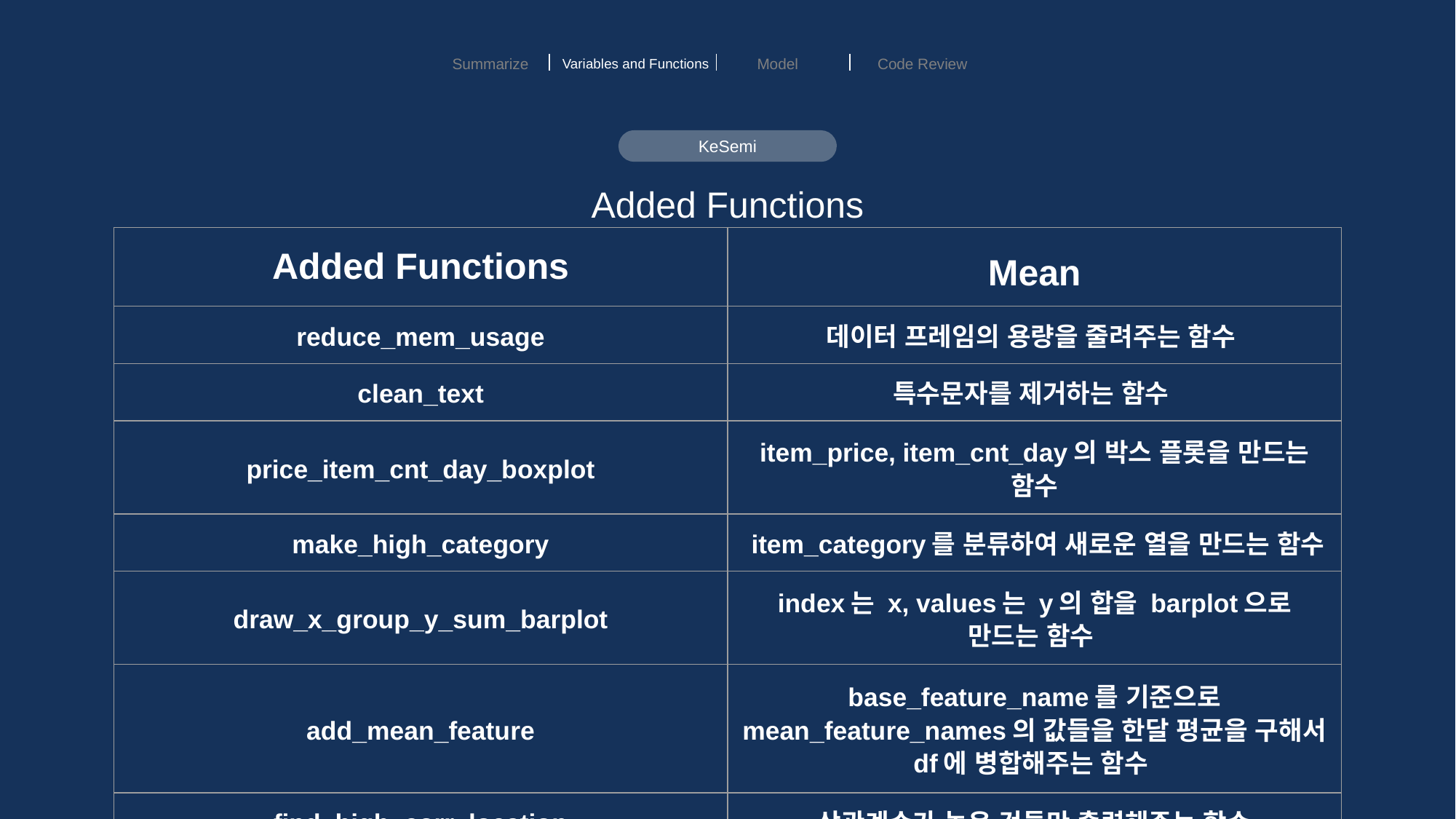

Model
Code Review
Summarize
Variables and Functions

KeSemi
Added Functions
| Added Functions | Mean |
| --- | --- |
| reduce\_mem\_usage | 데이터 프레임의 용량을 줄려주는 함수 |
| clean\_text | 특수문자를 제거하는 함수 |
| price\_item\_cnt\_day\_boxplot | item\_price, item\_cnt\_day의 박스 플롯을 만드는 함수 |
| make\_high\_category | item\_category를 분류하여 새로운 열을 만드는 함수 |
| draw\_x\_group\_y\_sum\_barplot | index는 x, values는 y의 합을 barplot으로 만드는 함수 |
| add\_mean\_feature | base\_feature\_name를 기준으로 mean\_feature\_names의 값들을 한달 평균을 구해서 df에 병합해주는 함수 |
| find\_high\_corr\_location | 상관계수가 높은 것들만 출력해주는 함수 |
| add\_lag\_data | lag\_period 만큼의 시차 데이터를 생성하는 함수 |